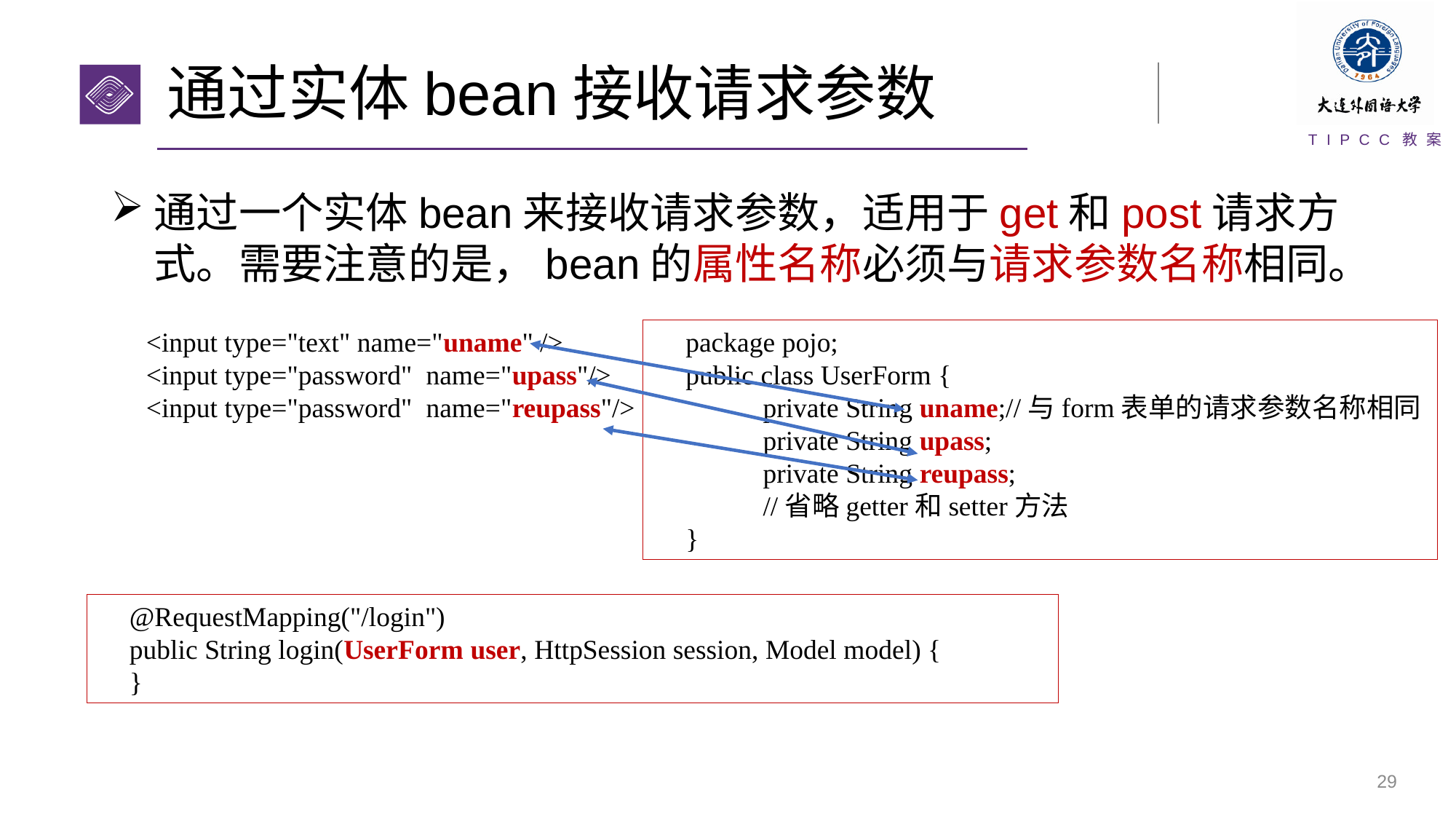

# 通过实体bean接收请求参数
通过一个实体bean来接收请求参数，适用于get和post请求方式。需要注意的是，bean的属性名称必须与请求参数名称相同。
<input type="text" name="uname" />
<input type="password"  name="upass"/>
<input type="password"  name="reupass"/>
package pojo;
public class UserForm {
	private String uname;//与form表单的请求参数名称相同
	private String upass;
	private String reupass;
	//省略getter和setter方法
}
@RequestMapping("/login")
public String login(UserForm user, HttpSession session, Model model) {
}
29